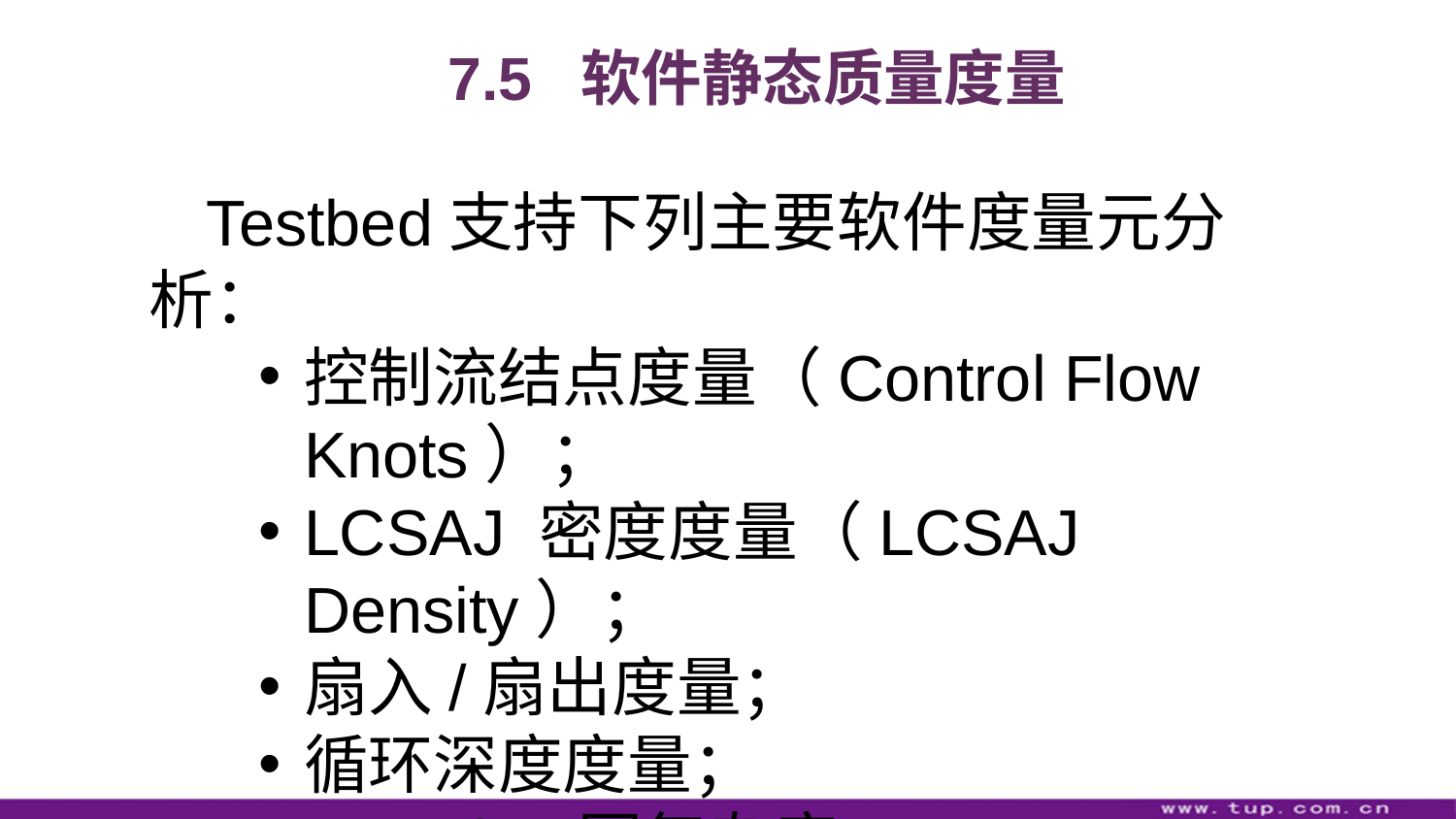

# 7.5  软件静态质量度量
Testbed支持下列主要软件度量元分析：
控制流结点度量（Control Flow Knots）；
LCSAJ 密度度量（LCSAJ Density）；
扇入/扇出度量；
循环深度度量；
McCabe 圈复杂度；
Halstead 软件科学度量；
McCabe Essential复杂度；
注释行度量；
代码可达性度量；
等等。